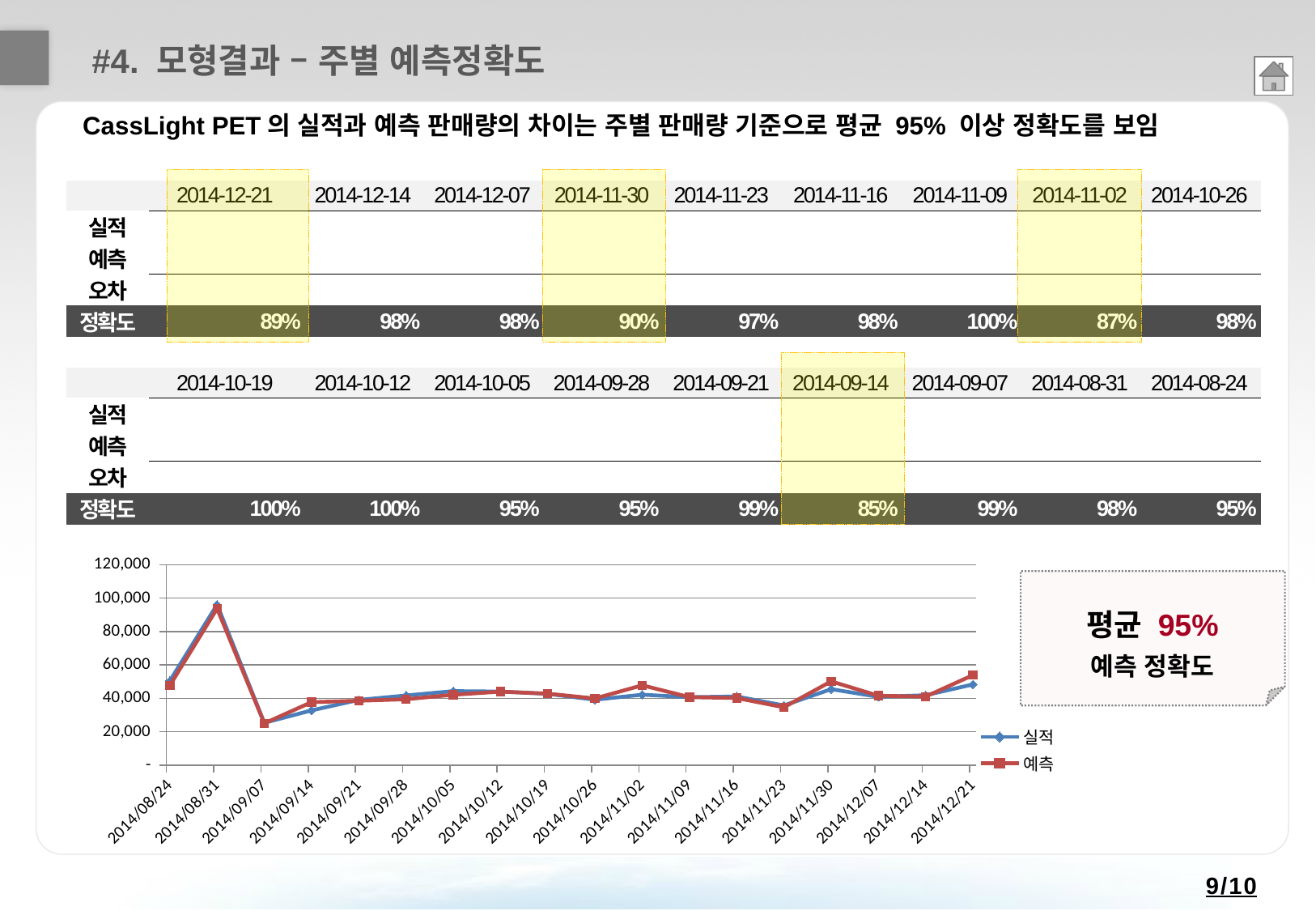

#4. 모형결과 – 주별 예측정확도

CassLight PET의 실적과 예측 판매량의 차이는 주별 판매량 기준으로 평균 95% 이상 정확도를 보임

|  | 2014-12-21 | 2014-12-14 | 2014-12-07 | 2014-11-30 | 2014-11-23 | 2014-11-16 | 2014-11-09 | 2014-11-02 | 2014-10-26 |
| --- | --- | --- | --- | --- | --- | --- | --- | --- | --- |
| 실적 |  |  |  |  |  |  |  |  |  |
| 예측 |  |  |  |  |  |  |  |  |  |
| 오차 |  |  |  |  |  |  |  |  |  |
| 정확도 | 89% | 98% | 98% | 90% | 97% | 98% | 100% | 87% | 98% |
|  |  |  |  |  |  |  |  |  |  |
|  | 2014-10-19 | 2014-10-12 | 2014-10-05 | 2014-09-28 | 2014-09-21 | 2014-09-14 | 2014-09-07 | 2014-08-31 | 2014-08-24 |
| 실적 |  |  |  |  |  |  |  |  |  |
| 예측 |  |  |  |  |  |  |  |  |  |
| 오차 |  |  |  |  |  |  |  |  |  |
| 정확도 | 100% | 100% | 95% | 95% | 99% | 85% | 99% | 98% | 95% |

### Chart

| Category | 실적 | 예측 |
|---|---|---|
| 41875 | 50453.52 | 47770.3936127929 |
| 41882 | 96069.6 | 93746.03377622794 |
| 41889 | 25353.84 | 25050.701264900996 |
| 41896 | 32799.6 | 37741.31269650657 |
| 41903 | 39090.72 | 38573.3289001062 |
| 41910 | 41753.28 | 39496.9712329055 |
| 41917 | 44346.24 | 42178.227170481594 |
| 41924 | 44106.96 | 44044.872185381384 |
| 41931 | 42723.36 | 42835.4010958665 |
| 41938 | 39201.12 | 39958.911353833784 |
| 41945 | 42200.64 | 47829.2005897478 |
| 41952 | 40729.920000000006 | 40744.03168352169 |
| 41959 | 41162.4 | 40226.13642226507 |
| 41966 | 35740.8 | 34642.179103293194 |
| 41973 | 45525.6 | 50198.4725578417 |
| 41980 | 40947.6 | 41573.042740904275 |
| 41987 | 41884.08 | 41103.72849650418 |
| 41994 | 48367.44 | 53918.200343007484 |
평균 95%
예측 정확도
9/10